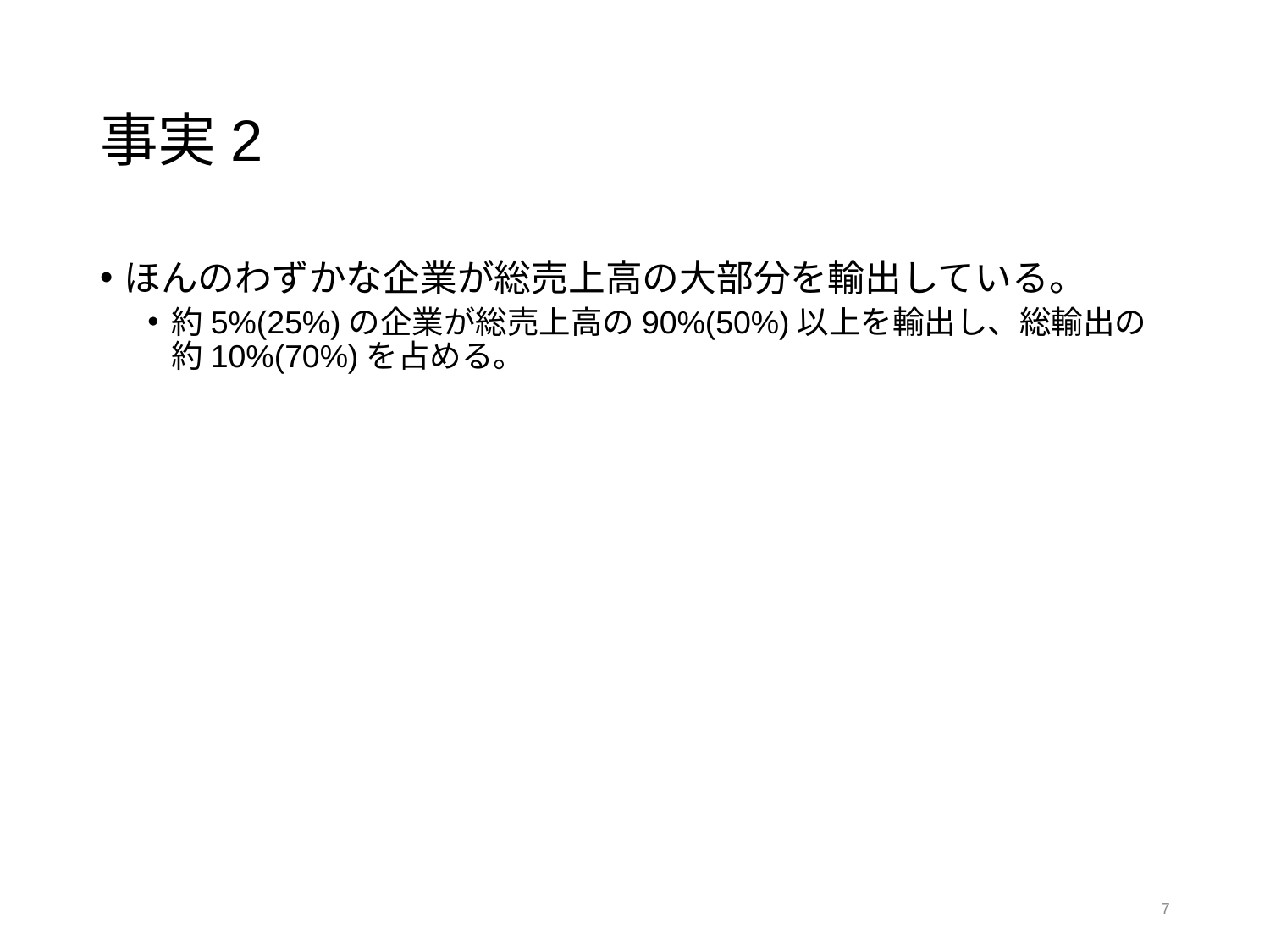

# 事実2
ほんのわずかな企業が総売上高の大部分を輸出している。
約5%(25%)の企業が総売上高の90%(50%)以上を輸出し、総輸出の約10%(70%)を占める。

7